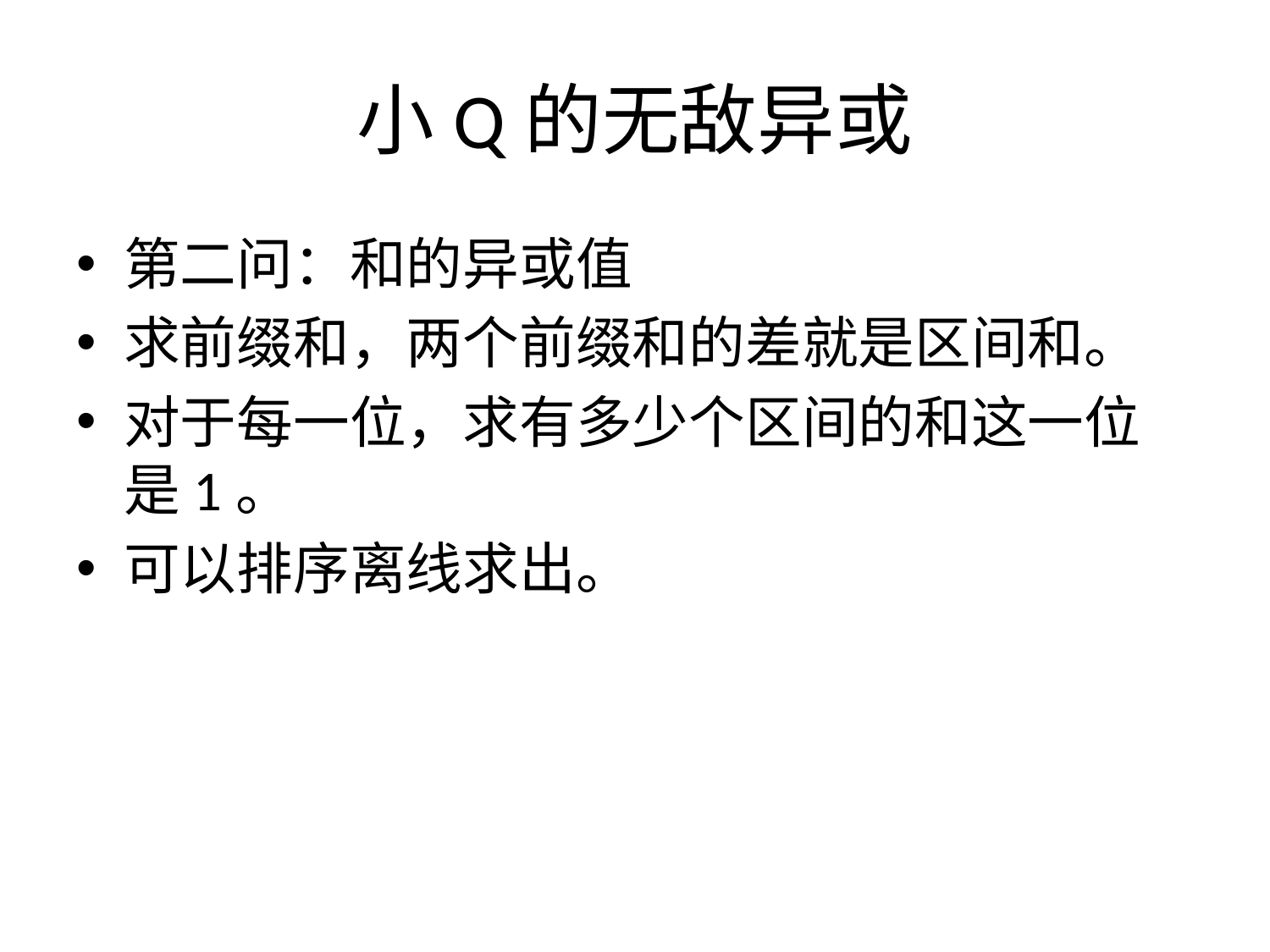

# 小Q的无敌异或
第二问：和的异或值
求前缀和，两个前缀和的差就是区间和。
对于每一位，求有多少个区间的和这一位是1。
可以排序离线求出。